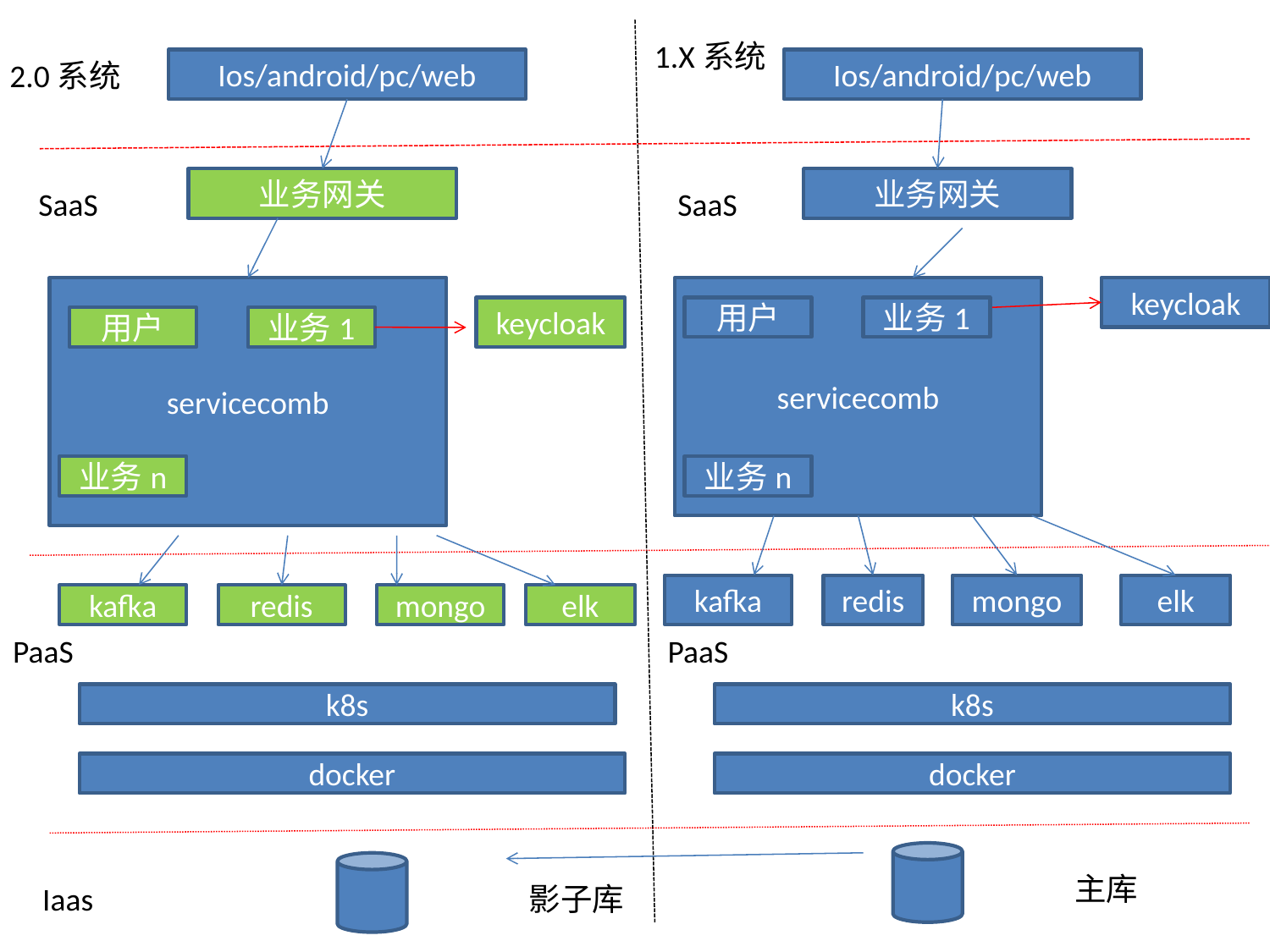

1.X系统
2.0系统
Ios/android/pc/web
Ios/android/pc/web
业务网关
业务网关
SaaS
SaaS
servicecomb
servicecomb
keycloak
keycloak
用户
业务1
用户
业务1
业务n
业务n
kafka
redis
mongo
elk
kafka
redis
mongo
elk
PaaS
PaaS
k8s
k8s
docker
docker

主库
Iaas
影子库